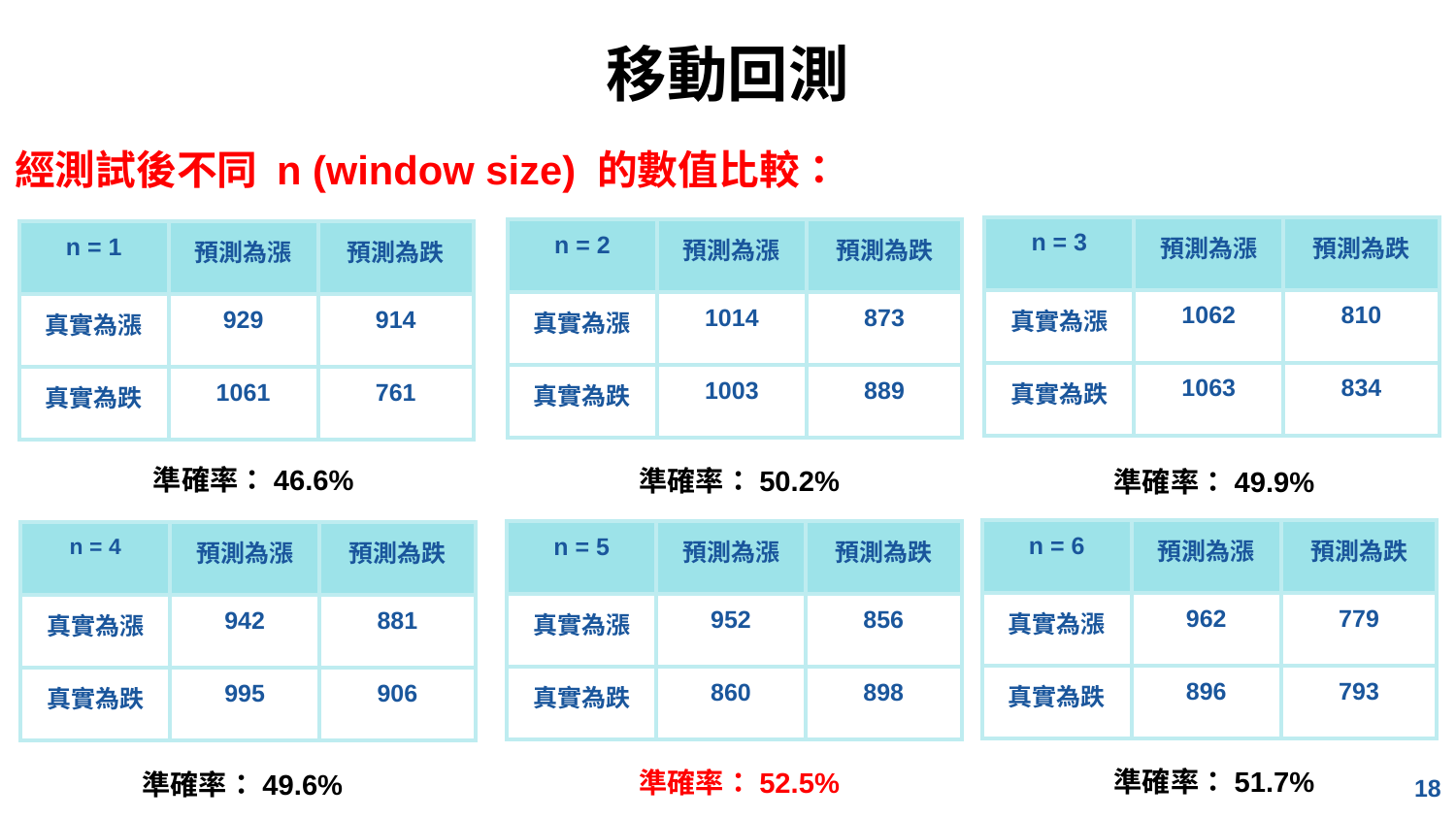

# 移動回測
經測試後不同 n (window size) 的數值比較：
| n = 3 | 預測為漲 | 預測為跌 |
| --- | --- | --- |
| 真實為漲 | 1062 | 810 |
| 真實為跌 | 1063 | 834 |
| n = 2 | 預測為漲 | 預測為跌 |
| --- | --- | --- |
| 真實為漲 | 1014 | 873 |
| 真實為跌 | 1003 | 889 |
| n = 1 | 預測為漲 | 預測為跌 |
| --- | --- | --- |
| 真實為漲 | 929 | 914 |
| 真實為跌 | 1061 | 761 |
準確率：46.6%
準確率：50.2%
準確率：49.9%
| n = 6 | 預測為漲 | 預測為跌 |
| --- | --- | --- |
| 真實為漲 | 962 | 779 |
| 真實為跌 | 896 | 793 |
| n = 5 | 預測為漲 | 預測為跌 |
| --- | --- | --- |
| 真實為漲 | 952 | 856 |
| 真實為跌 | 860 | 898 |
| n = 4 | 預測為漲 | 預測為跌 |
| --- | --- | --- |
| 真實為漲 | 942 | 881 |
| 真實為跌 | 995 | 906 |
準確率：51.7%
準確率：52.5%
18
準確率：49.6%